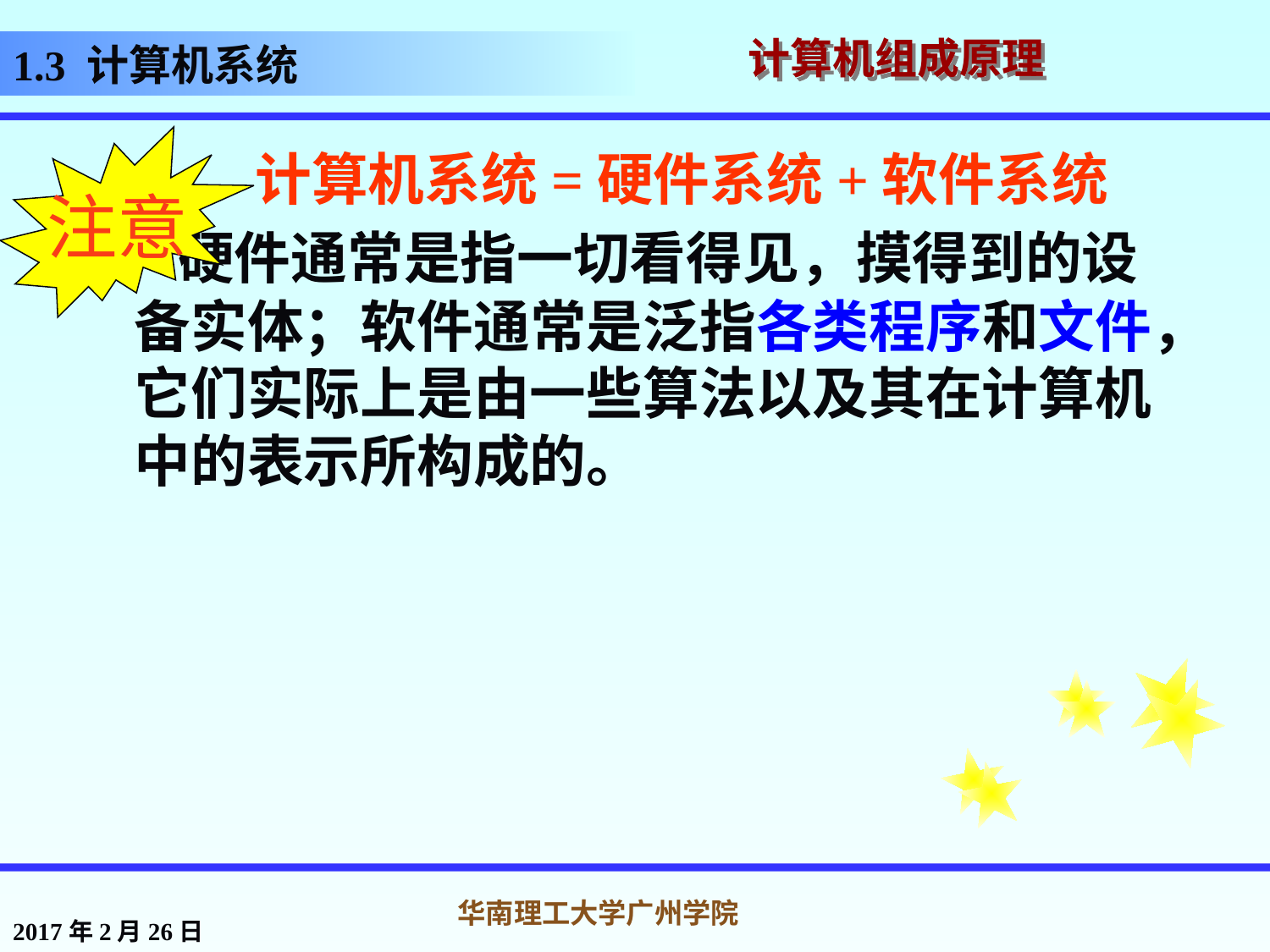

1.3 计算机系统
注意
            计算机系统=硬件系统+软件系统
      硬件通常是指一切看得见，摸得到的设备实体；软件通常是泛指各类程序和文件，它们实际上是由一些算法以及其在计算机中的表示所构成的。
2017年2月26日